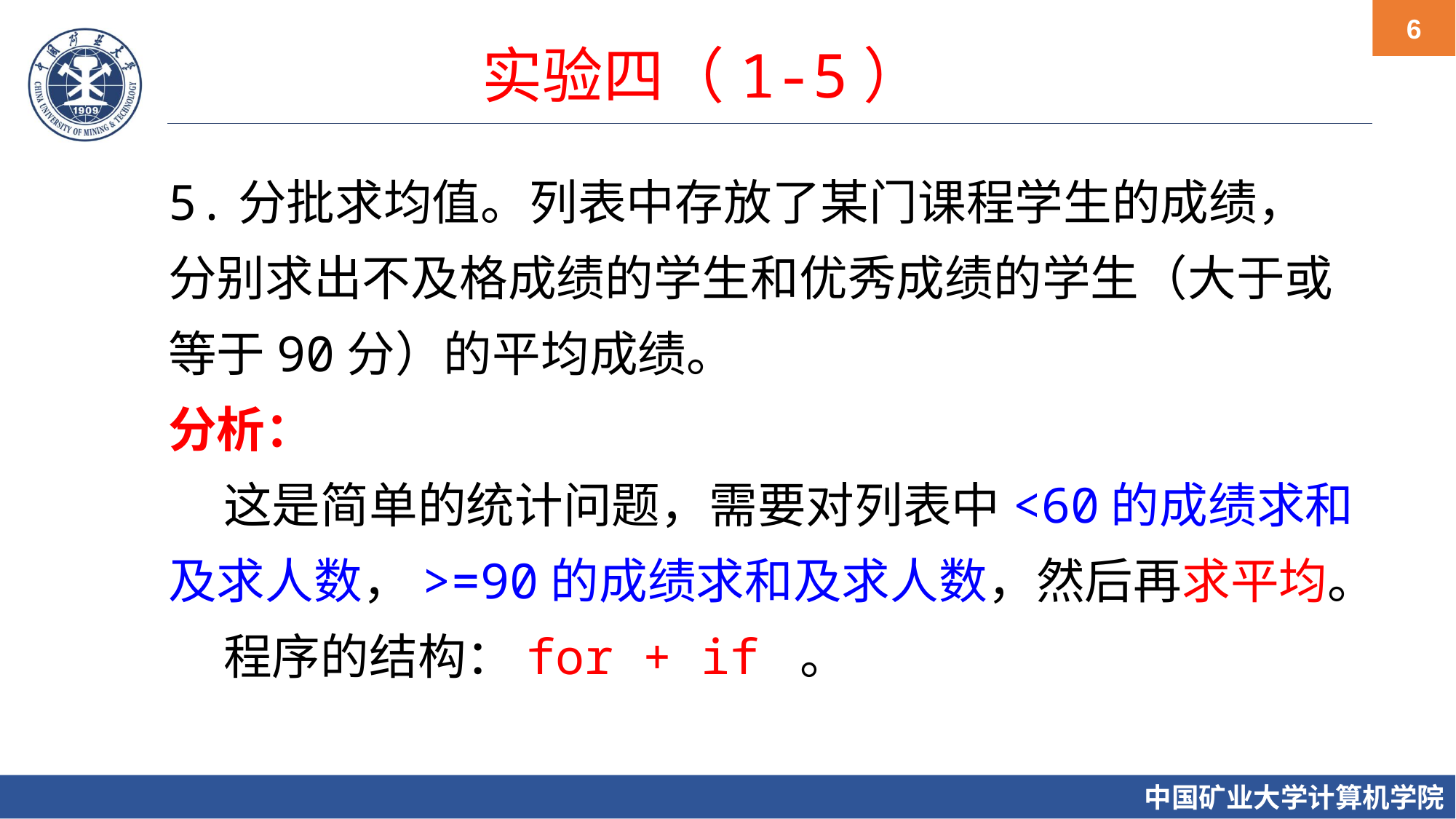

实验四（1-5）
5.分批求均值。列表中存放了某门课程学生的成绩，分别求出不及格成绩的学生和优秀成绩的学生（大于或等于90分）的平均成绩。
分析：
    这是简单的统计问题，需要对列表中<60的成绩求和及求人数，>=90的成绩求和及求人数，然后再求平均。
    程序的结构：for + if 。